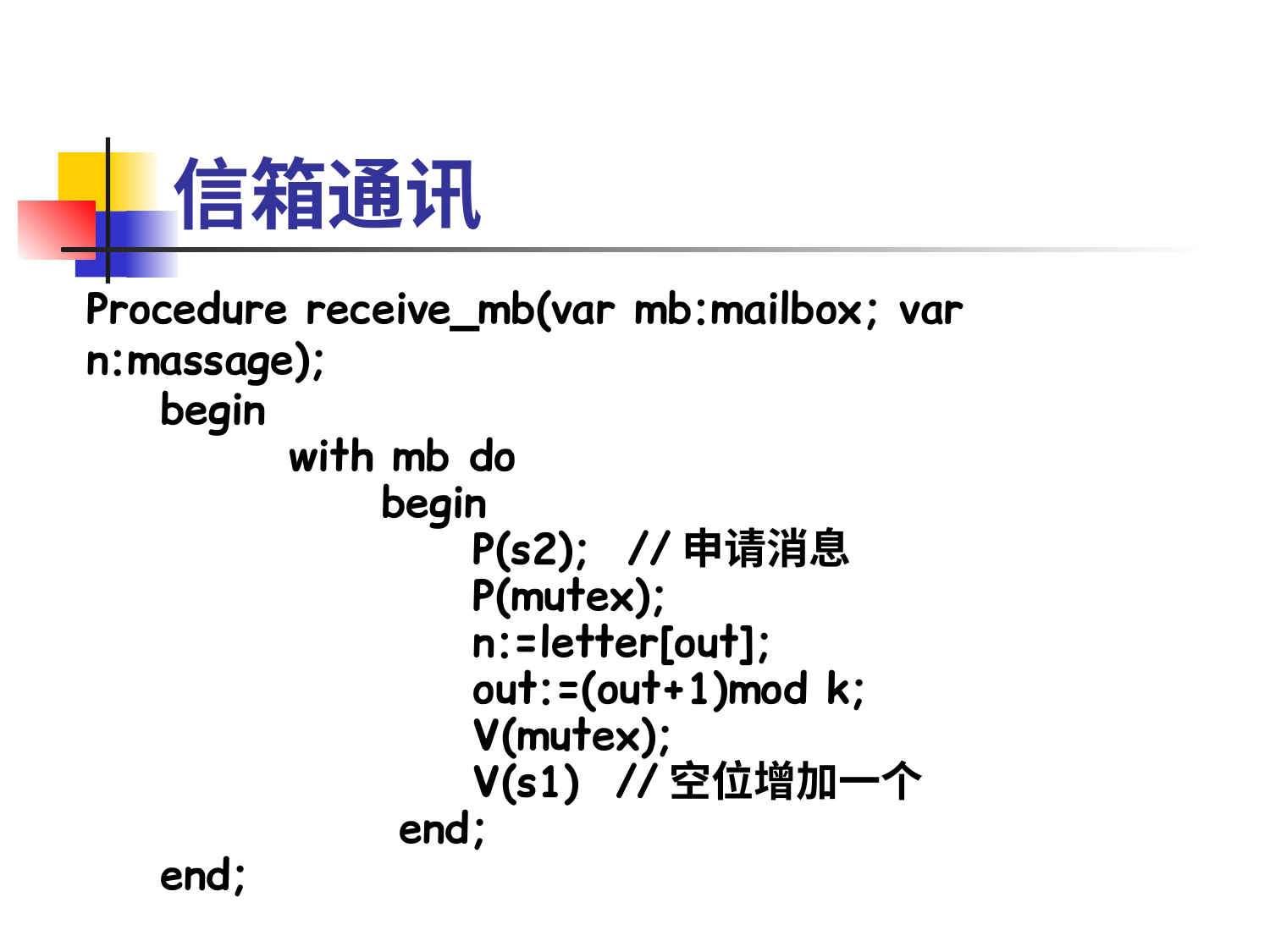

# 信箱通讯
Procedure receive_mb(var mb:mailbox; var n:massage);
    begin
           with mb do
                begin
                     P(s2);  //申请消息
                     P(mutex);
                     n:=letter[out];
                     out:=(out+1)mod k;
                     V(mutex);
                     V(s1)  //空位增加一个
                 end;
    end;